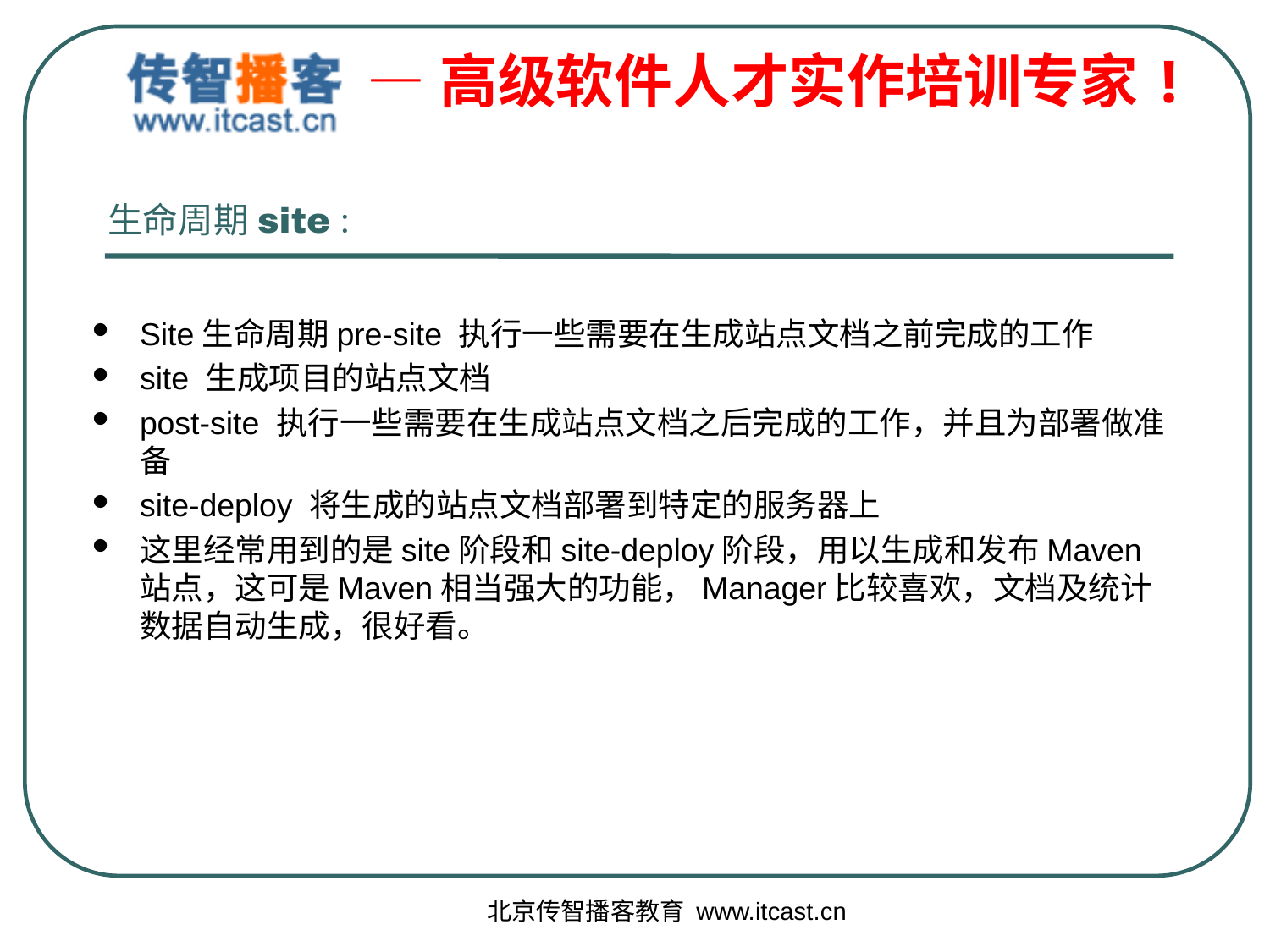

生命周期site：
Site生命周期pre-site 执行一些需要在生成站点文档之前完成的工作
site 生成项目的站点文档
post-site 执行一些需要在生成站点文档之后完成的工作，并且为部署做准备
site-deploy 将生成的站点文档部署到特定的服务器上
这里经常用到的是site阶段和site-deploy阶段，用以生成和发布Maven站点，这可是Maven相当强大的功能，Manager比较喜欢，文档及统计数据自动生成，很好看。
北京传智播客教育 www.itcast.cn